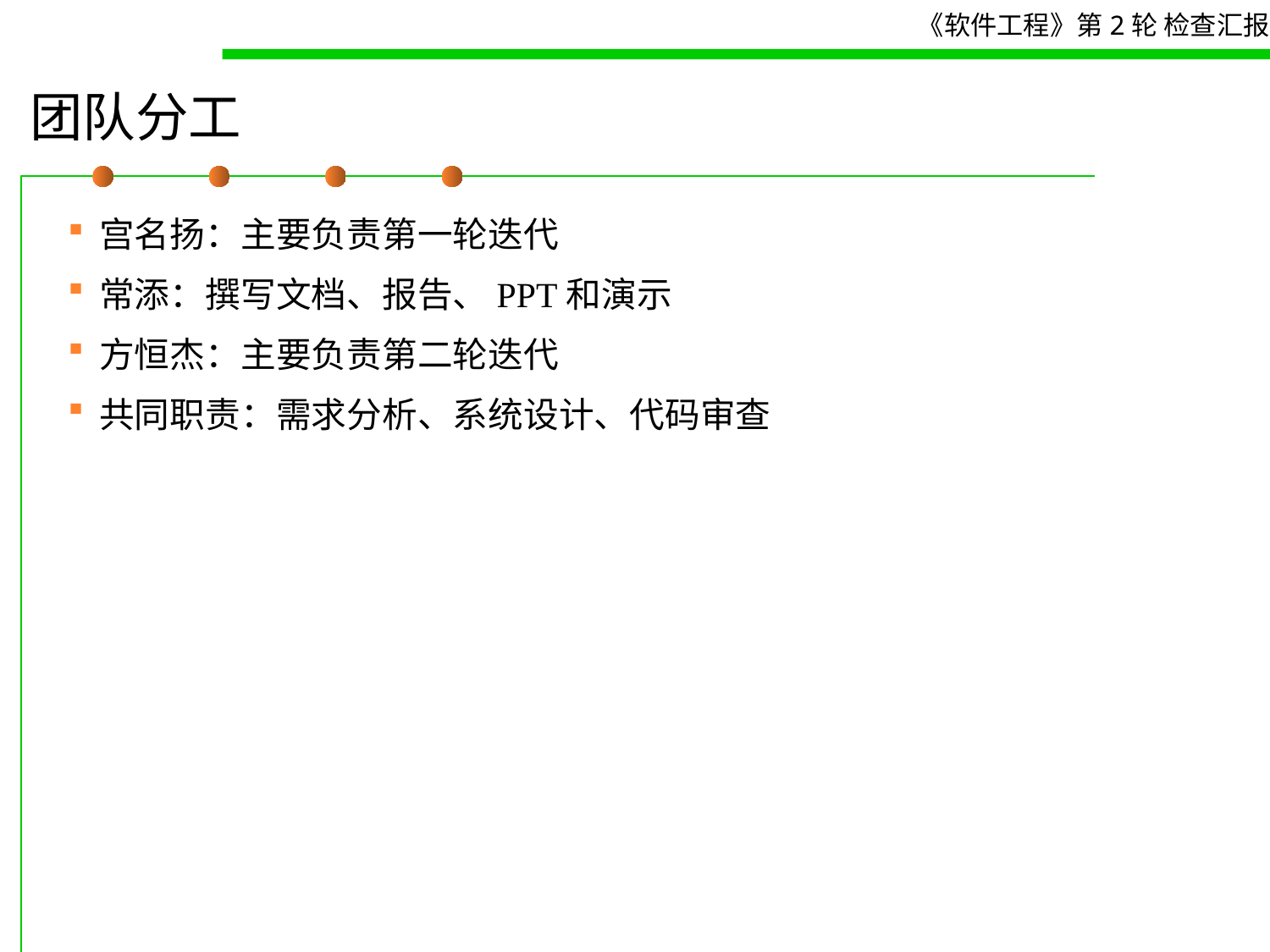

# 团队分工
宫名扬：主要负责第一轮迭代
常添：撰写文档、报告、PPT和演示
方恒杰：主要负责第二轮迭代
共同职责：需求分析、系统设计、代码审查